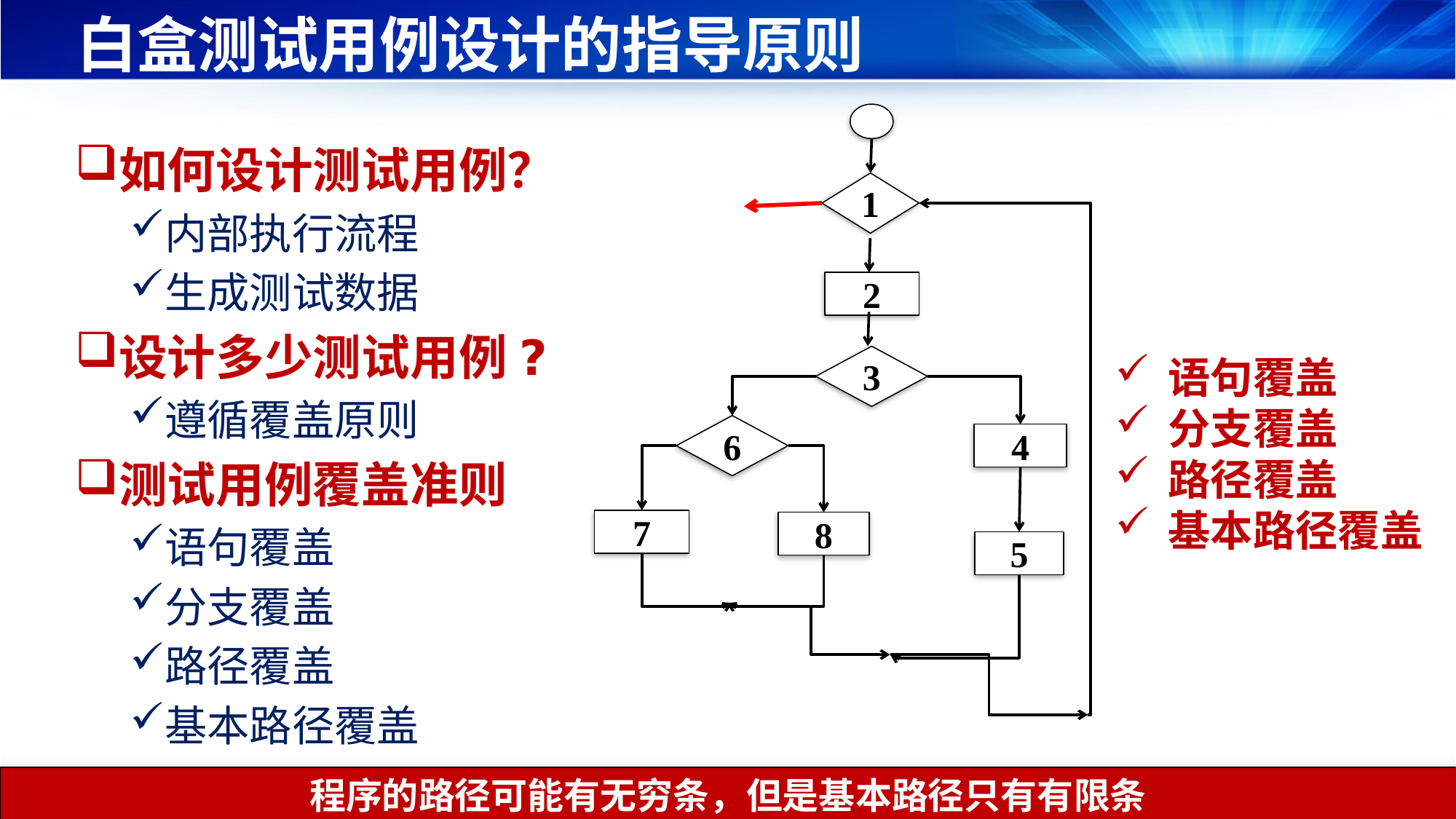

# 白盒测试用例设计的指导原则

1
2
3
6
4
7
8
5
如何设计测试用例？
内部执行流程
生成测试数据
设计多少测试用例?
遵循覆盖原则
测试用例覆盖准则
语句覆盖
分支覆盖
路径覆盖
基本路径覆盖
语句覆盖
分支覆盖
路径覆盖
基本路径覆盖
程序的路径可能有无穷条，但是基本路径只有有限条